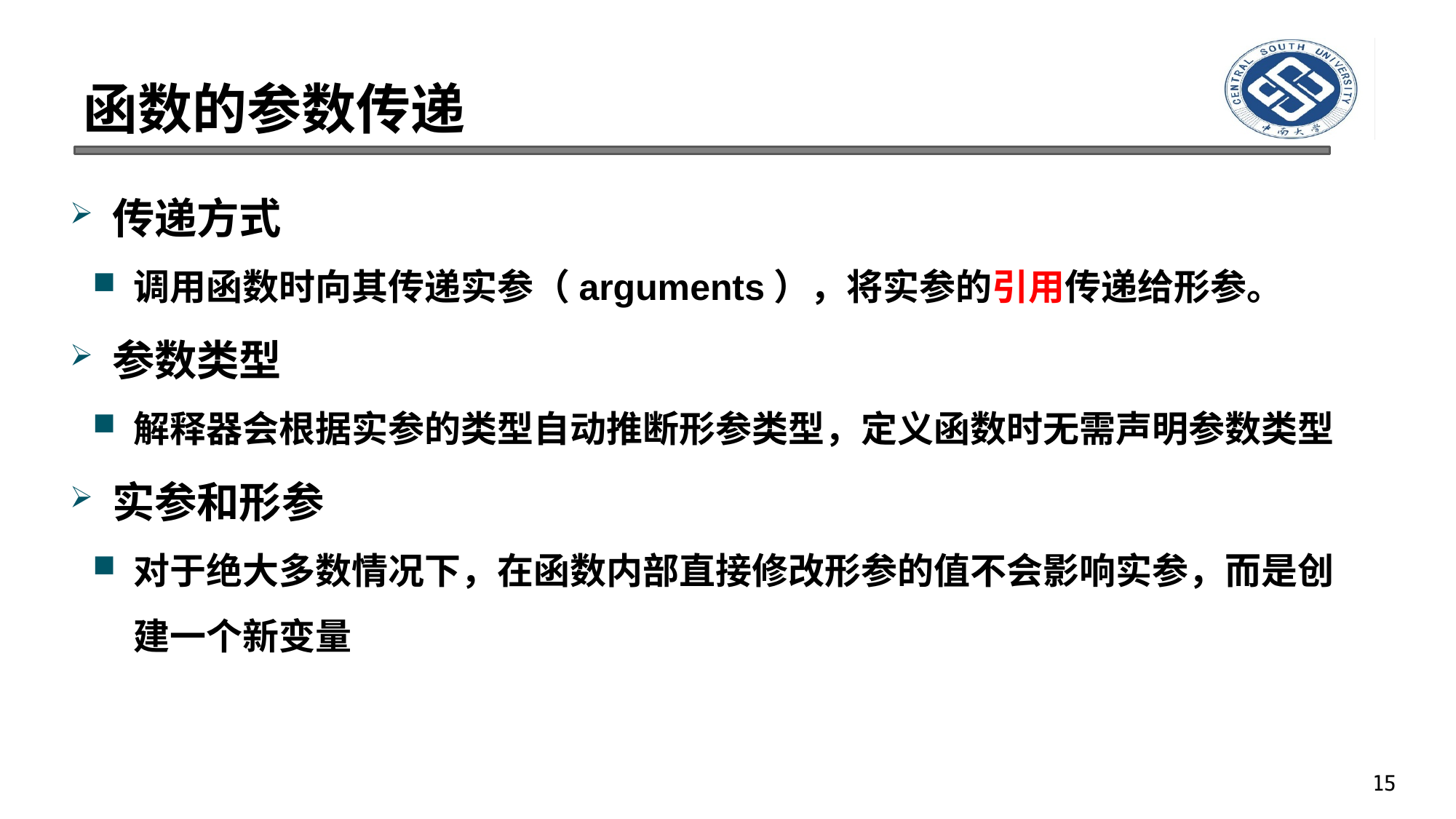

# 函数的参数传递
传递方式
调用函数时向其传递实参（arguments），将实参的引用传递给形参。
参数类型
解释器会根据实参的类型自动推断形参类型，定义函数时无需声明参数类型
实参和形参
对于绝大多数情况下，在函数内部直接修改形参的值不会影响实参，而是创建一个新变量
15